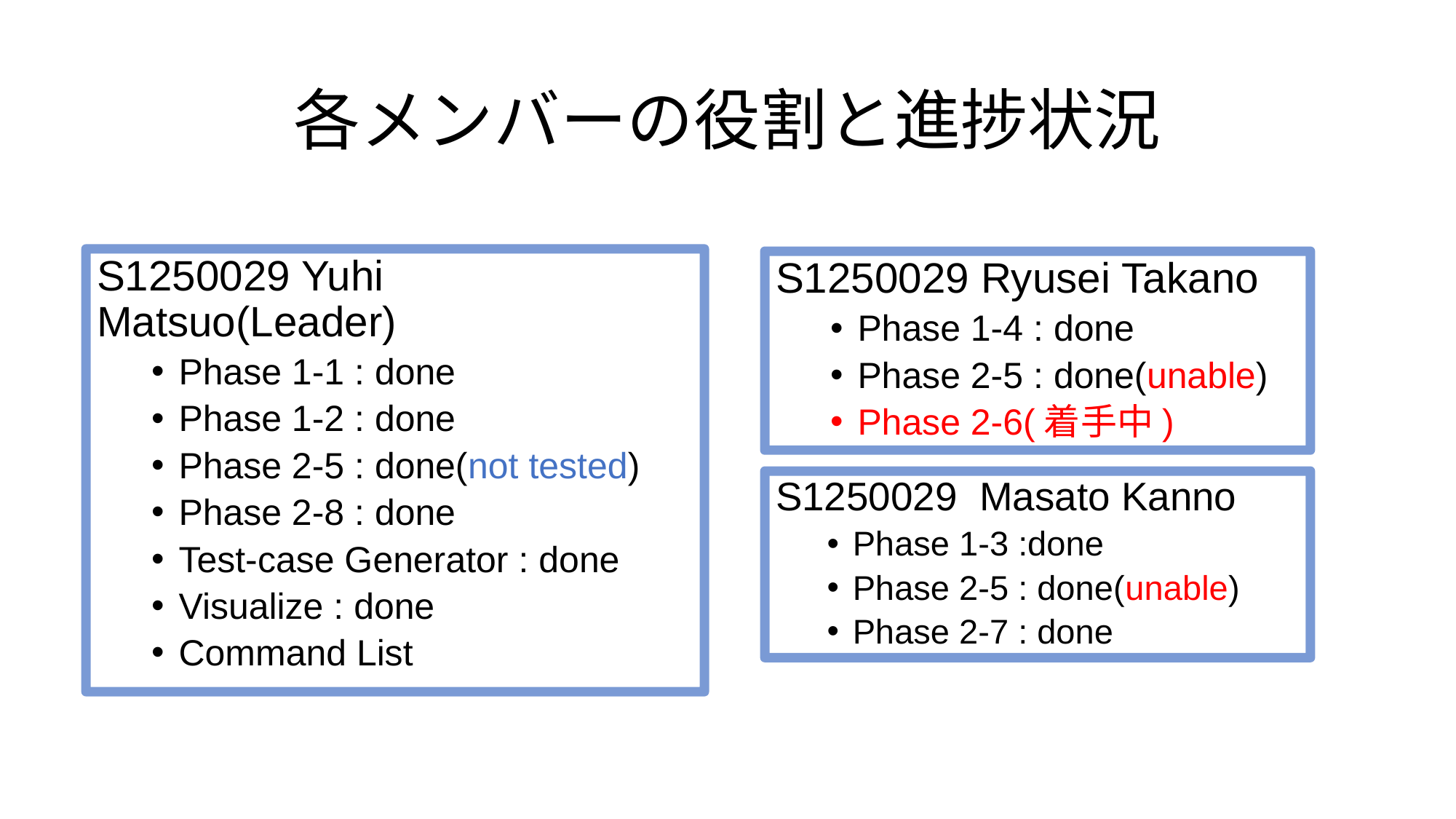

# 各メンバーの役割と進捗状況
S1250029 Yuhi Matsuo(Leader)
Phase 1-1 : done
Phase 1-2 : done
Phase 2-5 : done(not tested)
Phase 2-8 : done
Test-case Generator : done
Visualize : done
Command List
S1250029 Ryusei Takano
Phase 1-4 : done
Phase 2-5 : done(unable)
Phase 2-6(着手中)
S1250029  Masato Kanno
Phase 1-3 :done
Phase 2-5 : done(unable)
Phase 2-7 : done